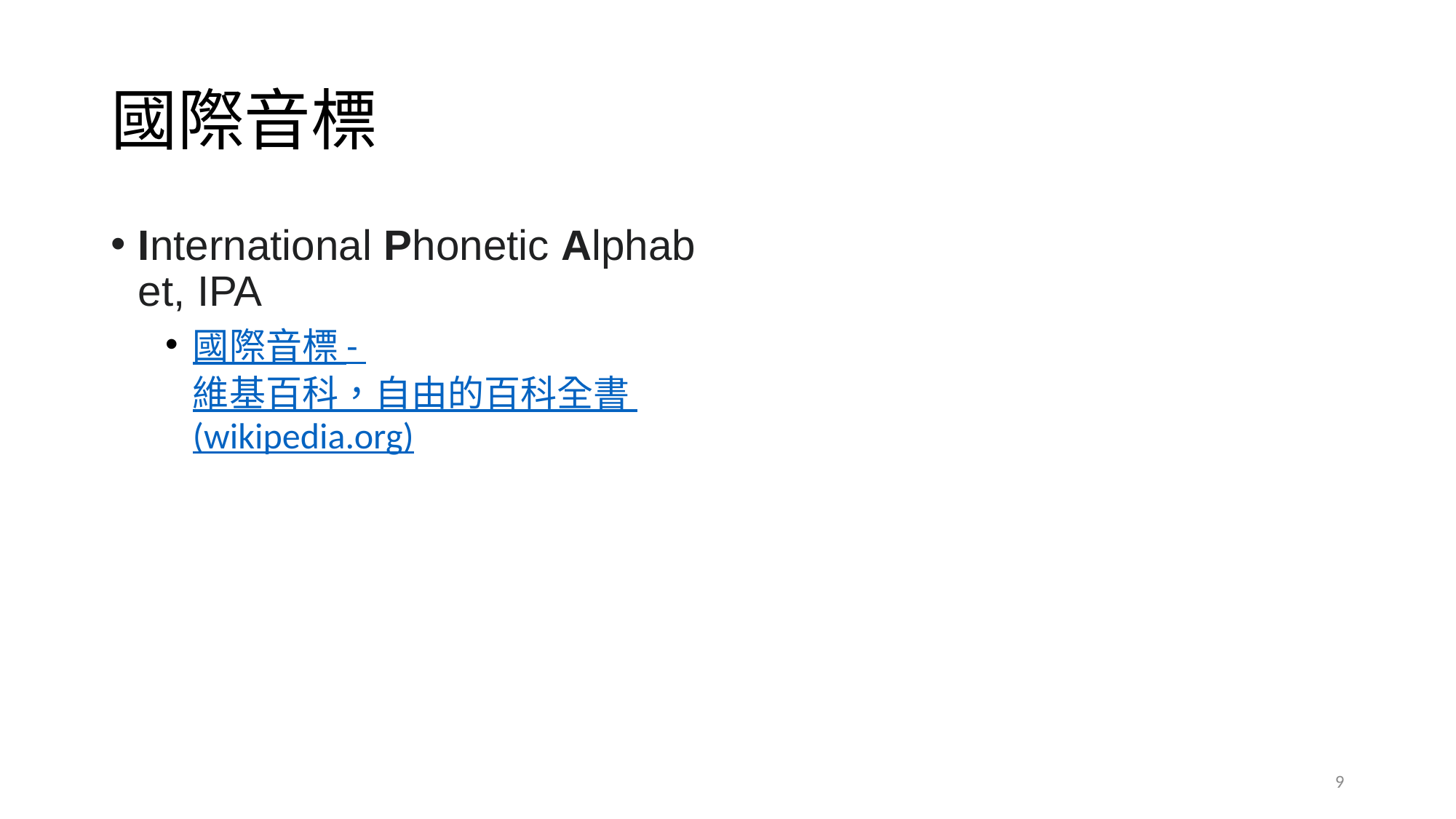

# 國際音標
International Phonetic Alphabet, IPA
國際音標 - 維基百科，自由的百科全書 (wikipedia.org)

9